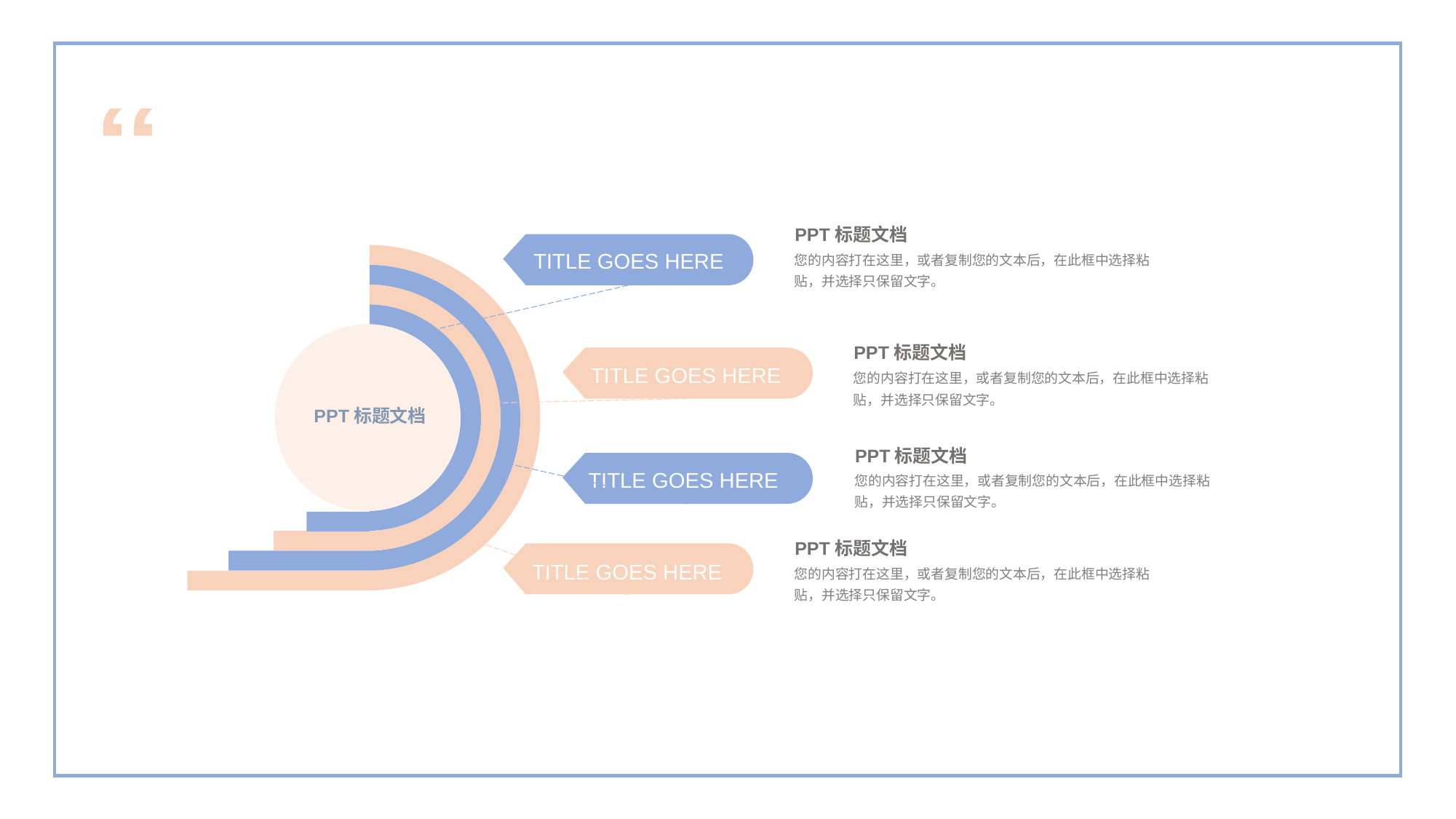

“
PPT标题文档

您的内容打在这里，或者复制您的文本后，在此框中选择粘贴，并选择只保留文字。

TITLE GOES HERE

PPT标题文档

您的内容打在这里，或者复制您的文本后，在此框中选择粘贴，并选择只保留文字。
TITLE GOES HERE
PPT标题文档
PPT标题文档

您的内容打在这里，或者复制您的文本后，在此框中选择粘贴，并选择只保留文字。
TITLE GOES HERE

PPT标题文档

您的内容打在这里，或者复制您的文本后，在此框中选择粘贴，并选择只保留文字。
TITLE GOES HERE